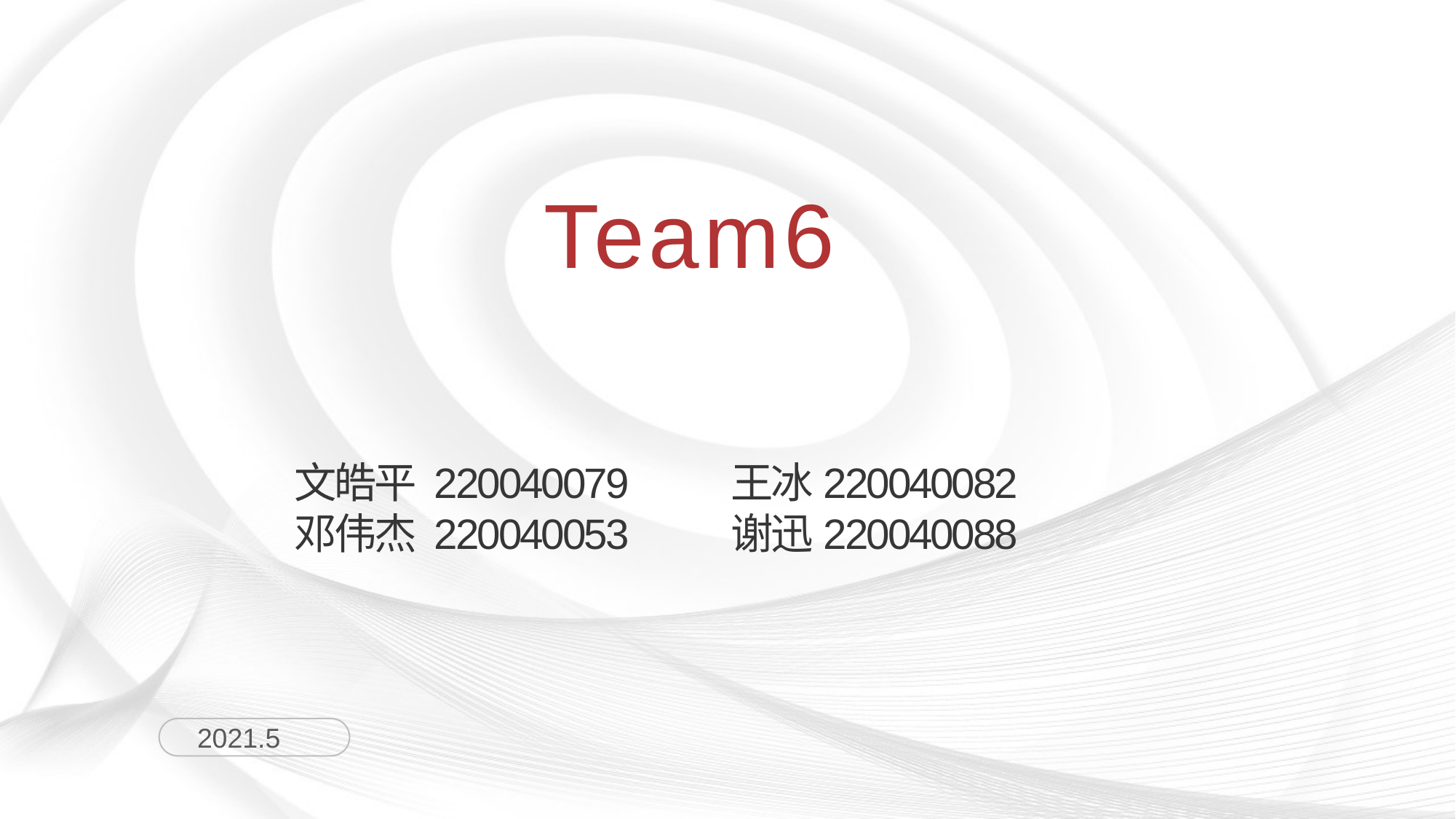

Team6
文皓平 220040079	王冰220040082
邓伟杰 220040053	谢迅220040088

2021.5